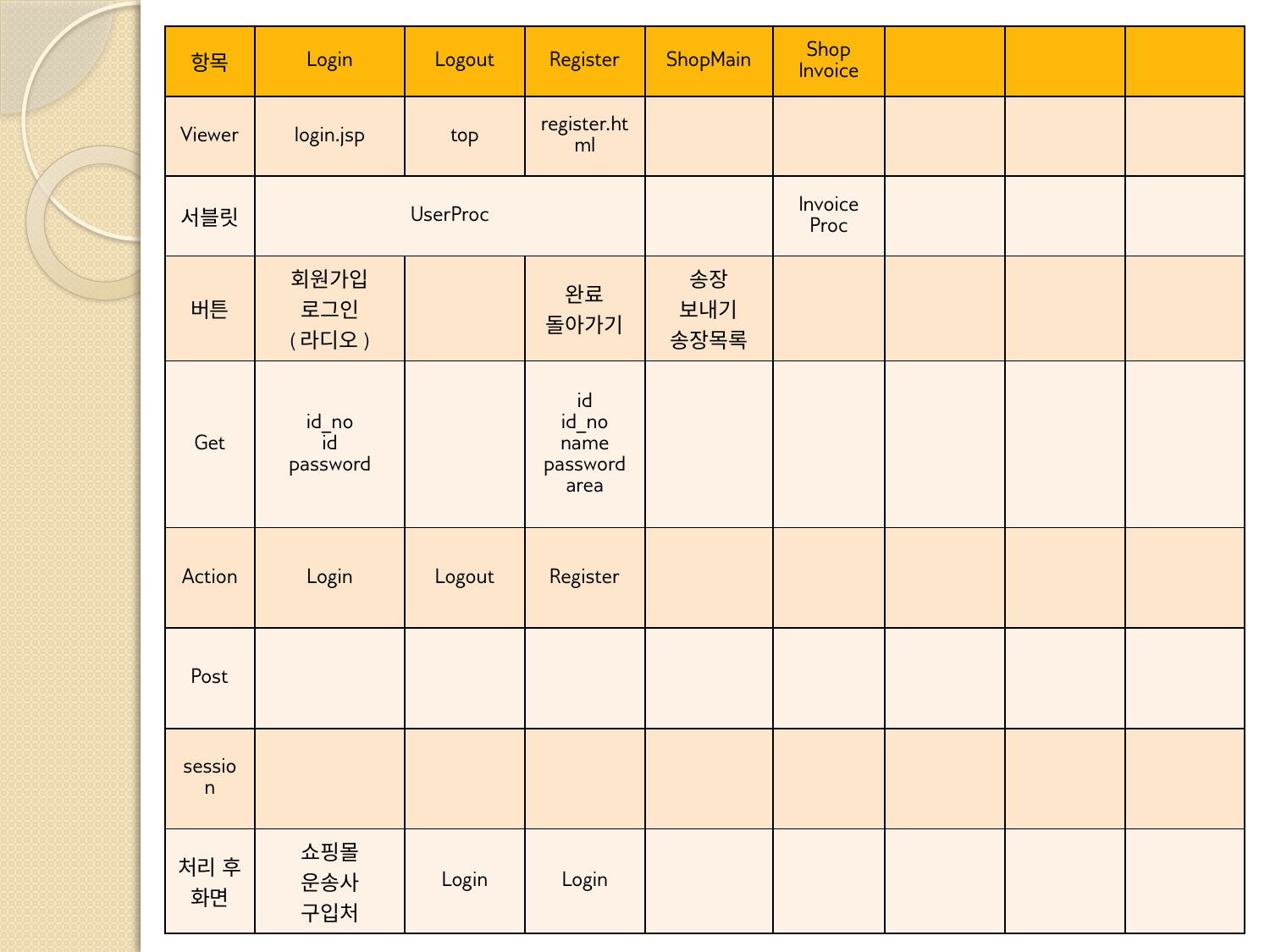

| 항목 | Login | Logout | Register | ShopMain | Shop Invoice |  |  |  |
| --- | --- | --- | --- | --- | --- | --- | --- | --- |
| Viewer | login.jsp | top | register.html |  |  |  |  |  |
| 서블릿 | UserProc |  |  |  | Invoice Proc |  |  |  |
| 버튼 | 회원가입 로그인 (라디오) |  | 완료 돌아가기 | 송장 보내기 송장목록 |  |  |  |  |
| Get | id\_no id password |  | id id\_no name password area |  |  |  |  |  |
| Action | Login | Logout | Register |  |  |  |  |  |
| Post |  |  |  |  |  |  |  |  |
| session |  |  |  |  |  |  |  |  |
| 처리 후 화면 | 쇼핑몰 운송사 구입처 | Login | Login |  |  |  |  |  |